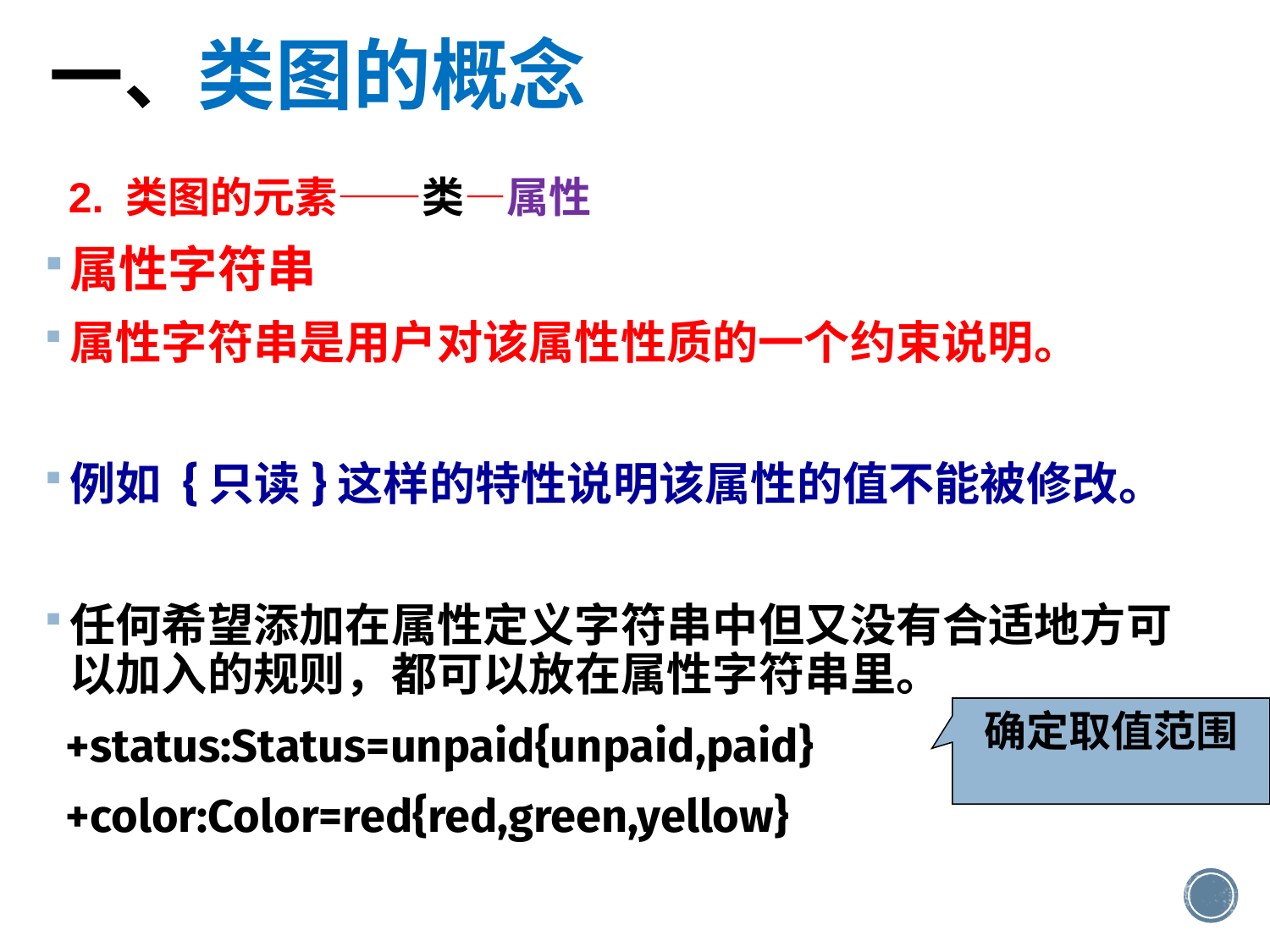

一、类图的概念
2. 类图的元素——类—属性
属性字符串
属性字符串是用户对该属性性质的一个约束说明。

例如 {只读}这样的特性说明该属性的值不能被修改。

任何希望添加在属性定义字符串中但又没有合适地方可以加入的规则，都可以放在属性字符串里。
  +status:Status=unpaid{unpaid,paid}
  +color:Color=red{red,green,yellow}

确定取值范围